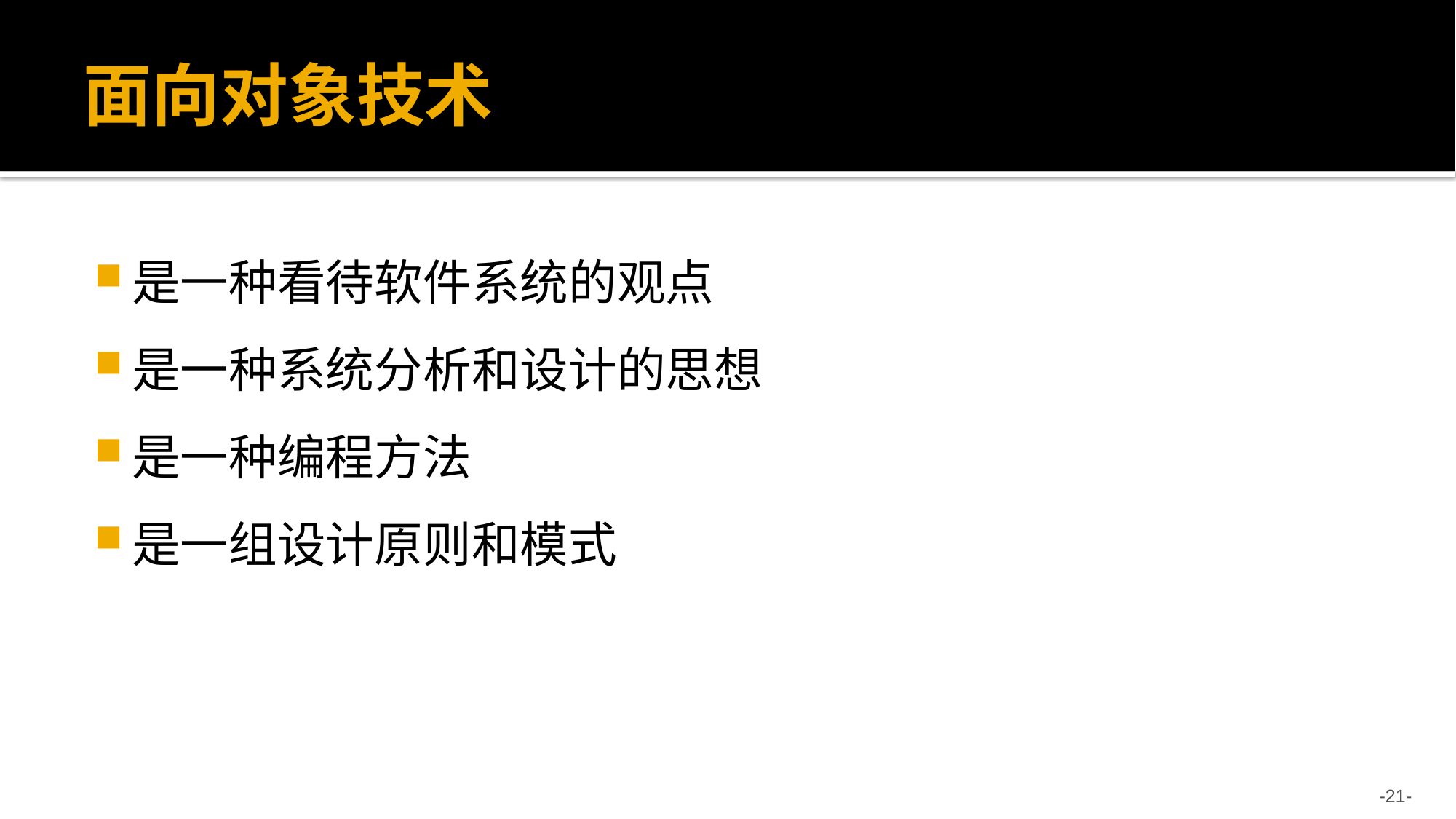

# 面向对象技术
是一种看待软件系统的观点
是一种系统分析和设计的思想
是一种编程方法
是一组设计原则和模式
-21-